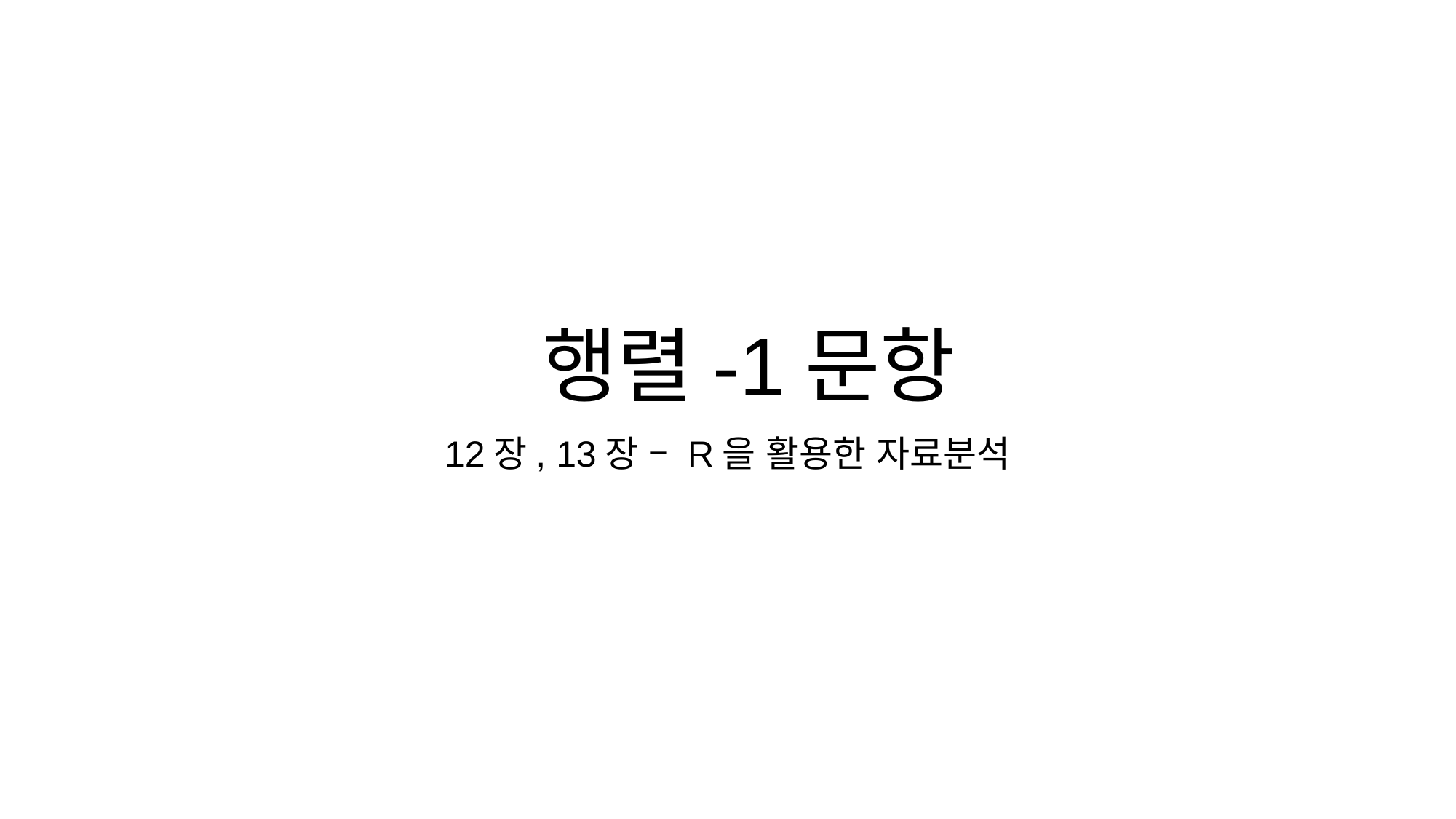

# 행렬-1문항
12장, 13장 – R을 활용한 자료분석